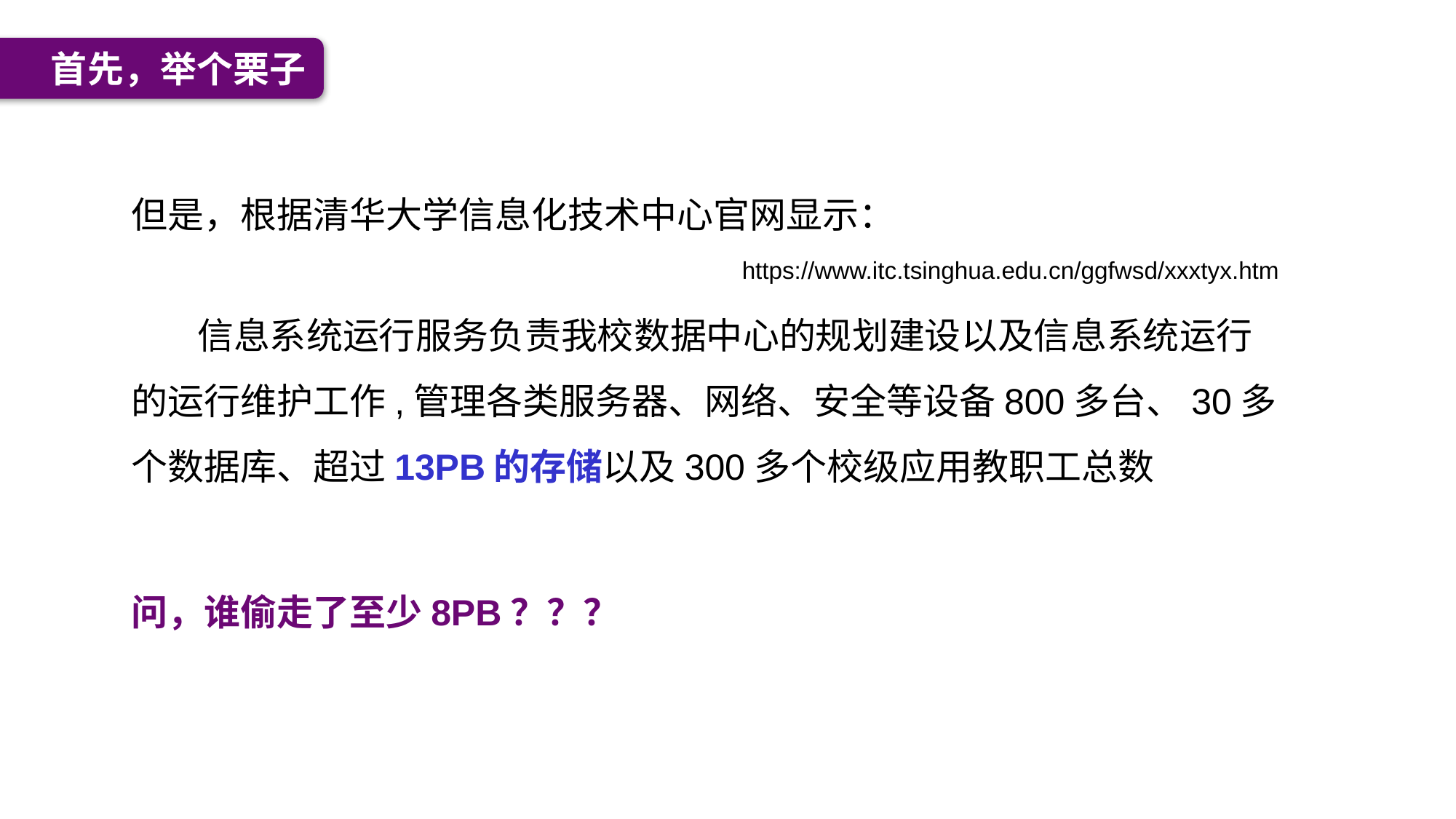

首先，举个栗子
但是，根据清华大学信息化技术中心官网显示：
https://www.itc.tsinghua.edu.cn/ggfwsd/xxxtyx.htm
       信息系统运行服务负责我校数据中心的规划建设以及信息系统运行的运行维护工作,管理各类服务器、网络、安全等设备800多台、30多个数据库、超过13PB的存储以及300多个校级应用教职工总数

问，谁偷走了至少8PB？？？